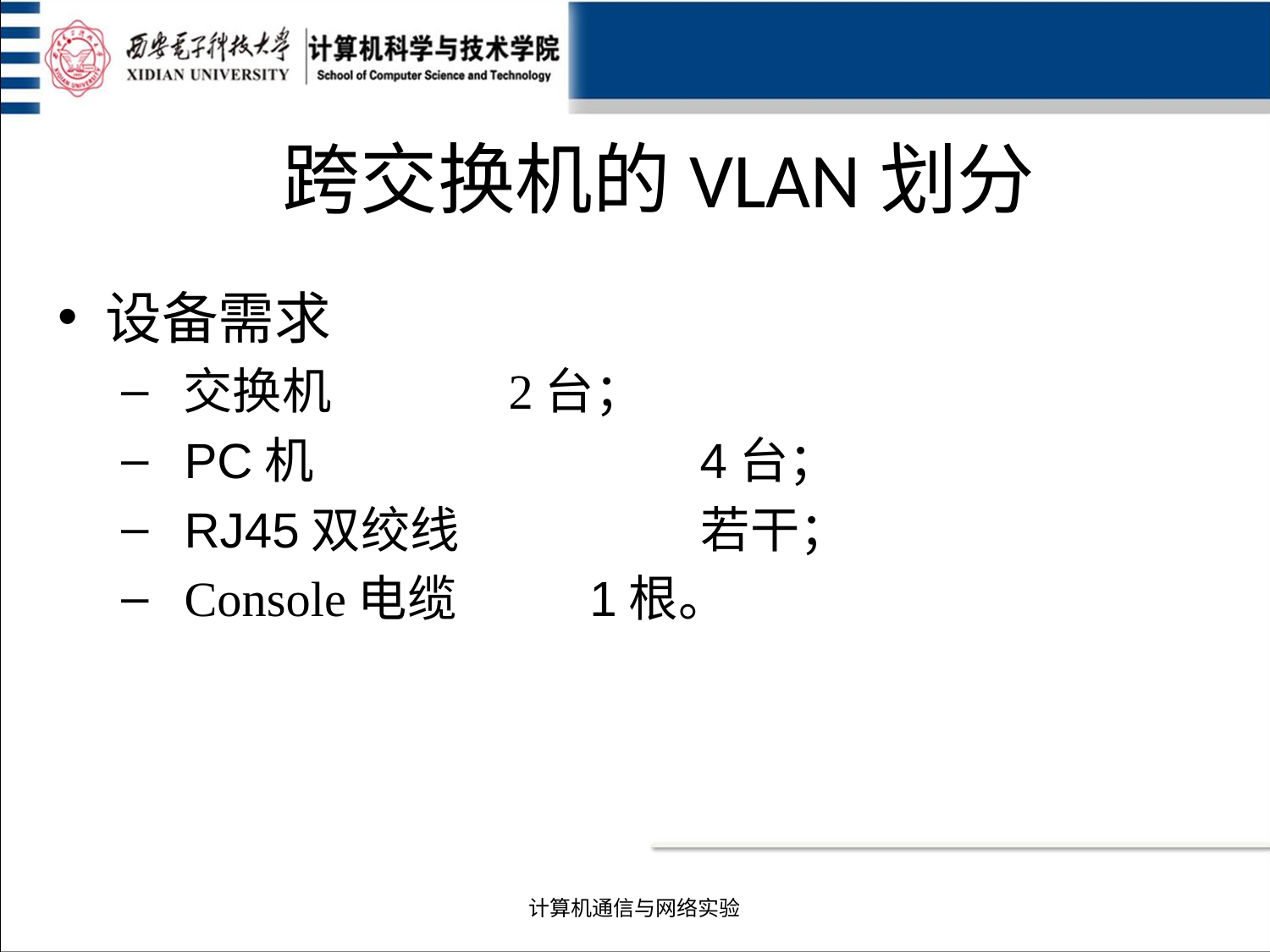

# 跨交换机的VLAN划分
设备需求
 交换机               2台；
  PC机                                  4台；
  RJ45双绞线                      若干；
  Console电缆           1根。

计算机通信与网络实验